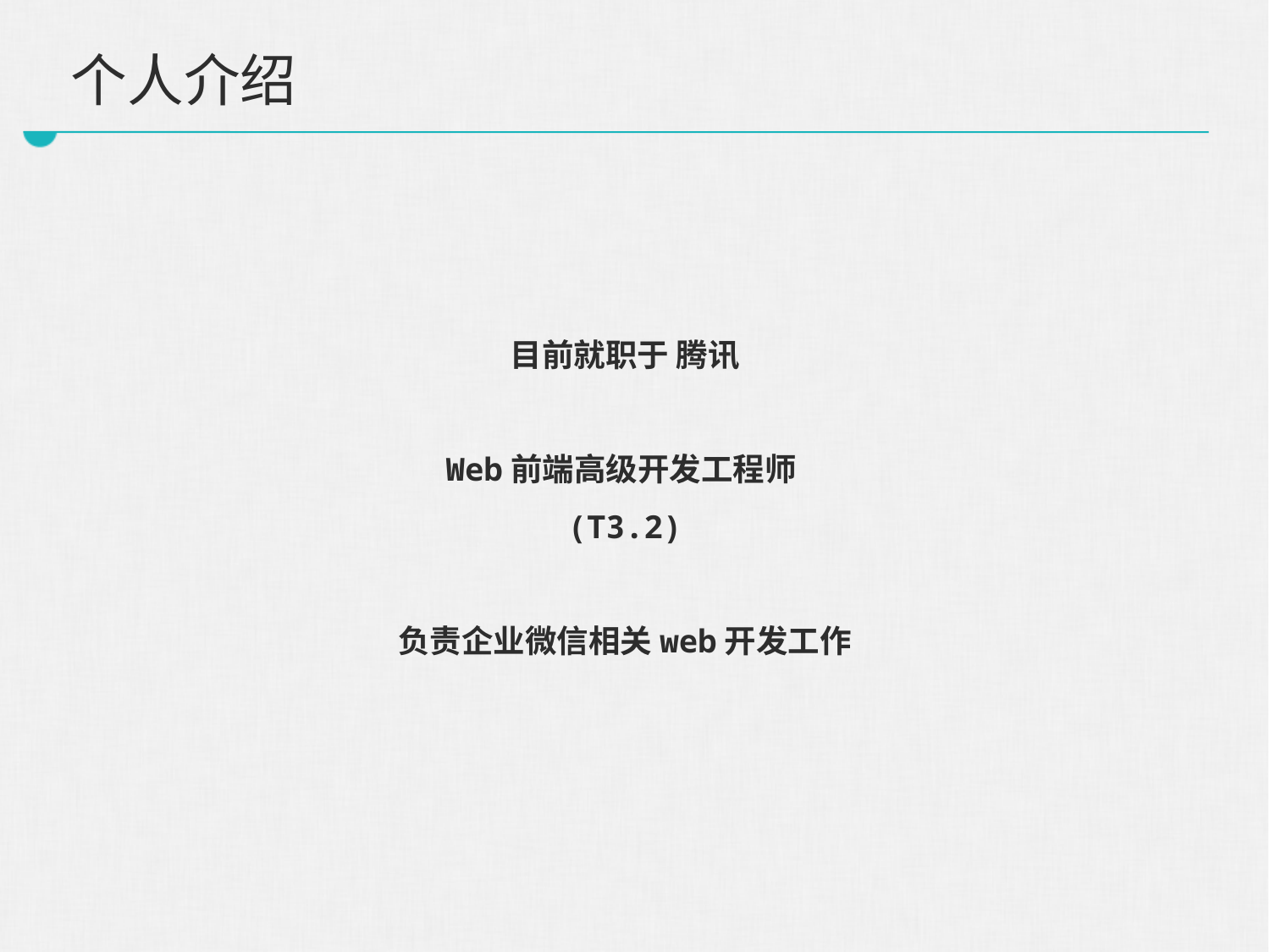

# 个人介绍
目前就职于 腾讯

Web前端高级开发工程师(T3.2)

负责企业微信相关web开发工作